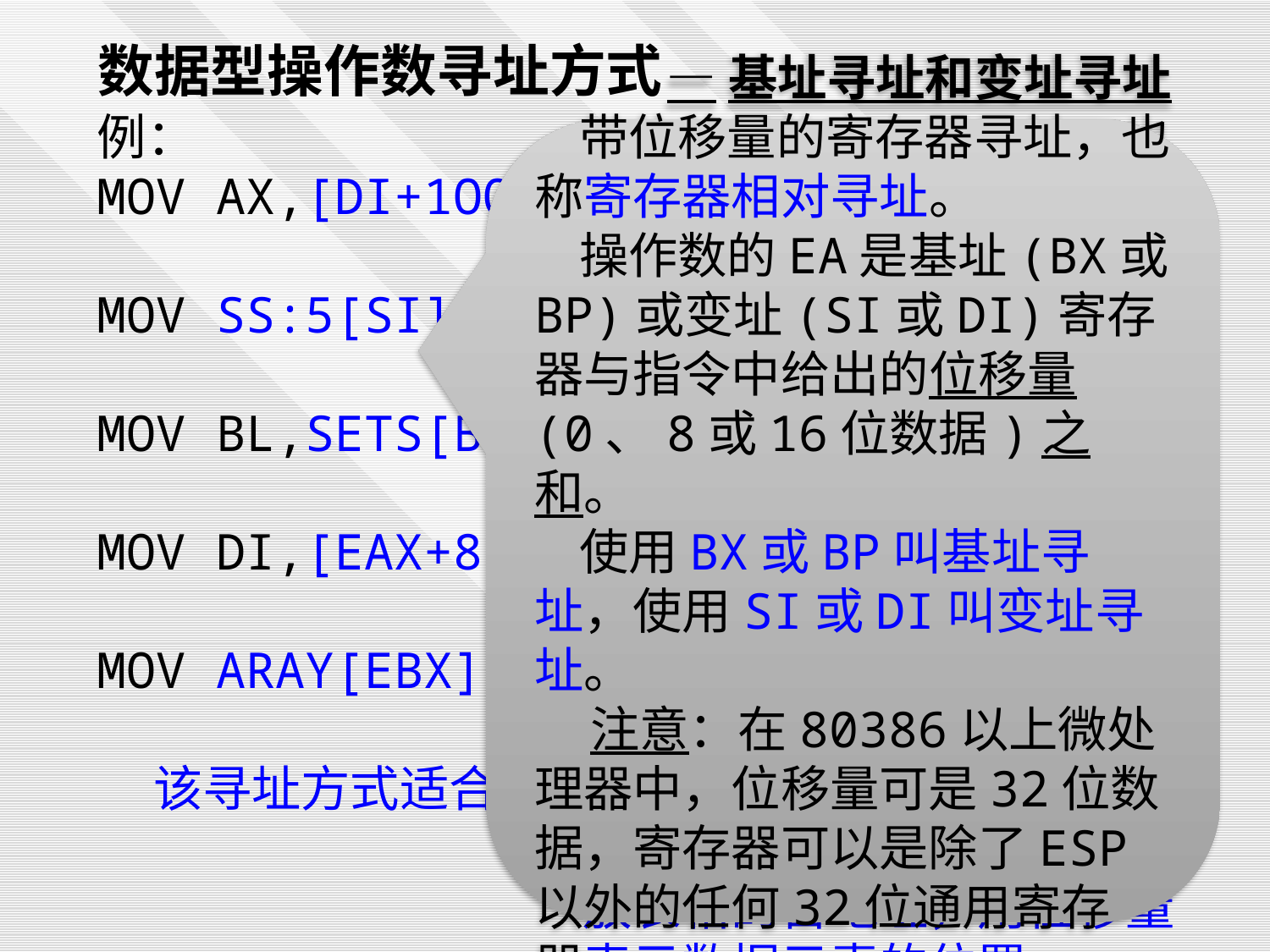

数据型操作数寻址方式
例：
MOV AX,[DI+1OOH]  ；DS段由DI+1OOH所指的存储单元的字→AX
MOV SS:5[SI],CL   ；CL中字节→SS段中SI+5所指的存储单元
MOV BL,SETS[BP]   ；SS段中SETS+BP所指的存储单元内容→BL
MOV DI,[EAX+8H]   ；DS段中EAX+8H所指的存储单元内容→DI
MOV ARAY[EBX],AL  ；AL内容→DS段中ARAY+EBX所指的存储单元
    该寻址方式适合以一维表格存储在内存中的操作数。用基址或变址寄存器存放表格的首地址，用位移量表示数据元素的位置。
—基址寻址和变址寻址
   带位移量的寄存器寻址，也称寄存器相对寻址。
   操作数的EA是基址(BX或BP)或变址(SI或DI)寄存器与指令中给出的位移量(0、8或16位数据)之和。
   使用BX或BP叫基址寻址，使用SI或DI叫变址寻址。
    注意：在80386以上微处理器中，位移量可是32位数据，寄存器可以是除了ESP以外的任何32位通用寄存器。